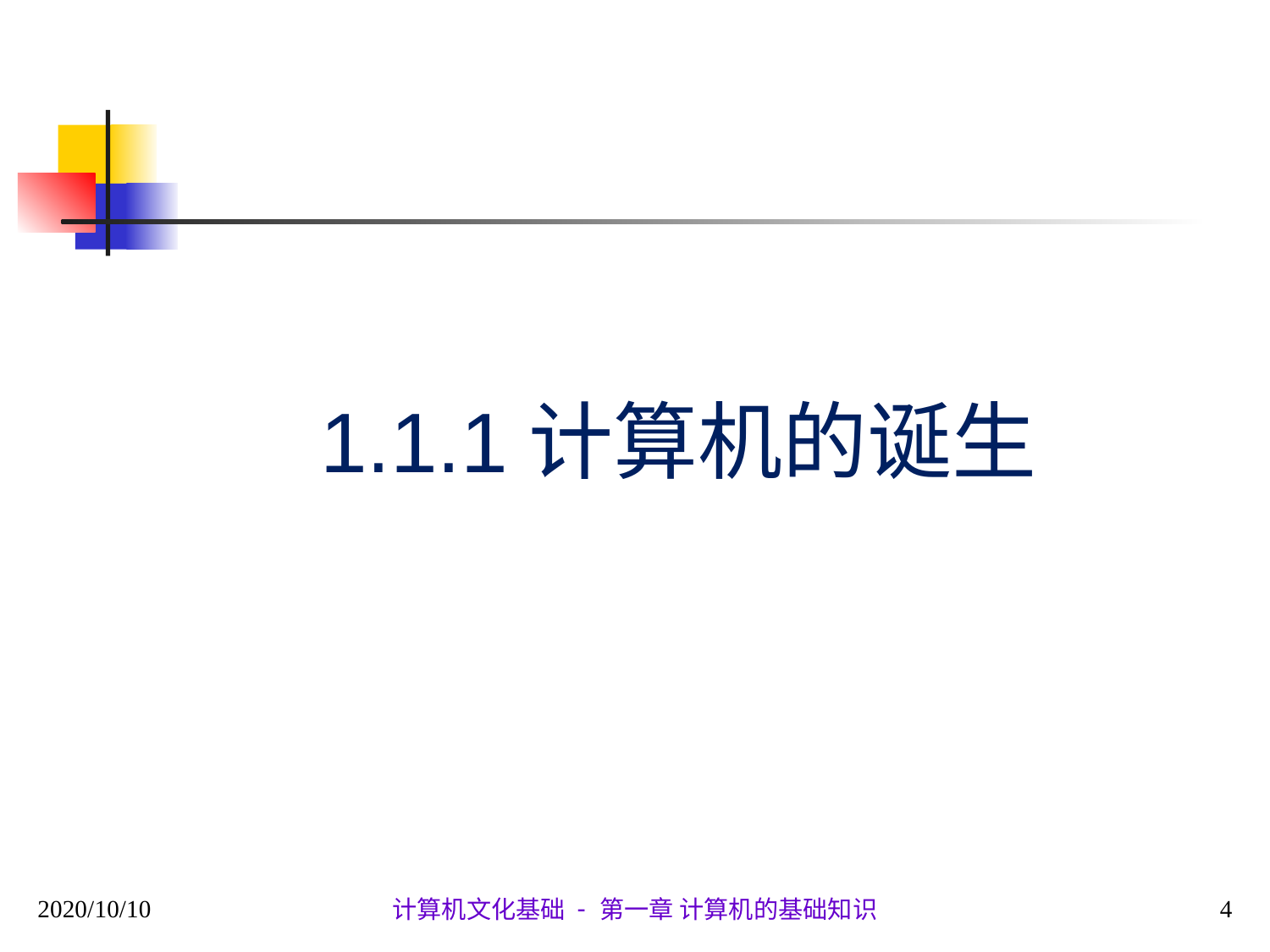

# 1.1.1计算机的诞生
2020/10/10
4
计算机文化基础 - 第一章 计算机的基础知识